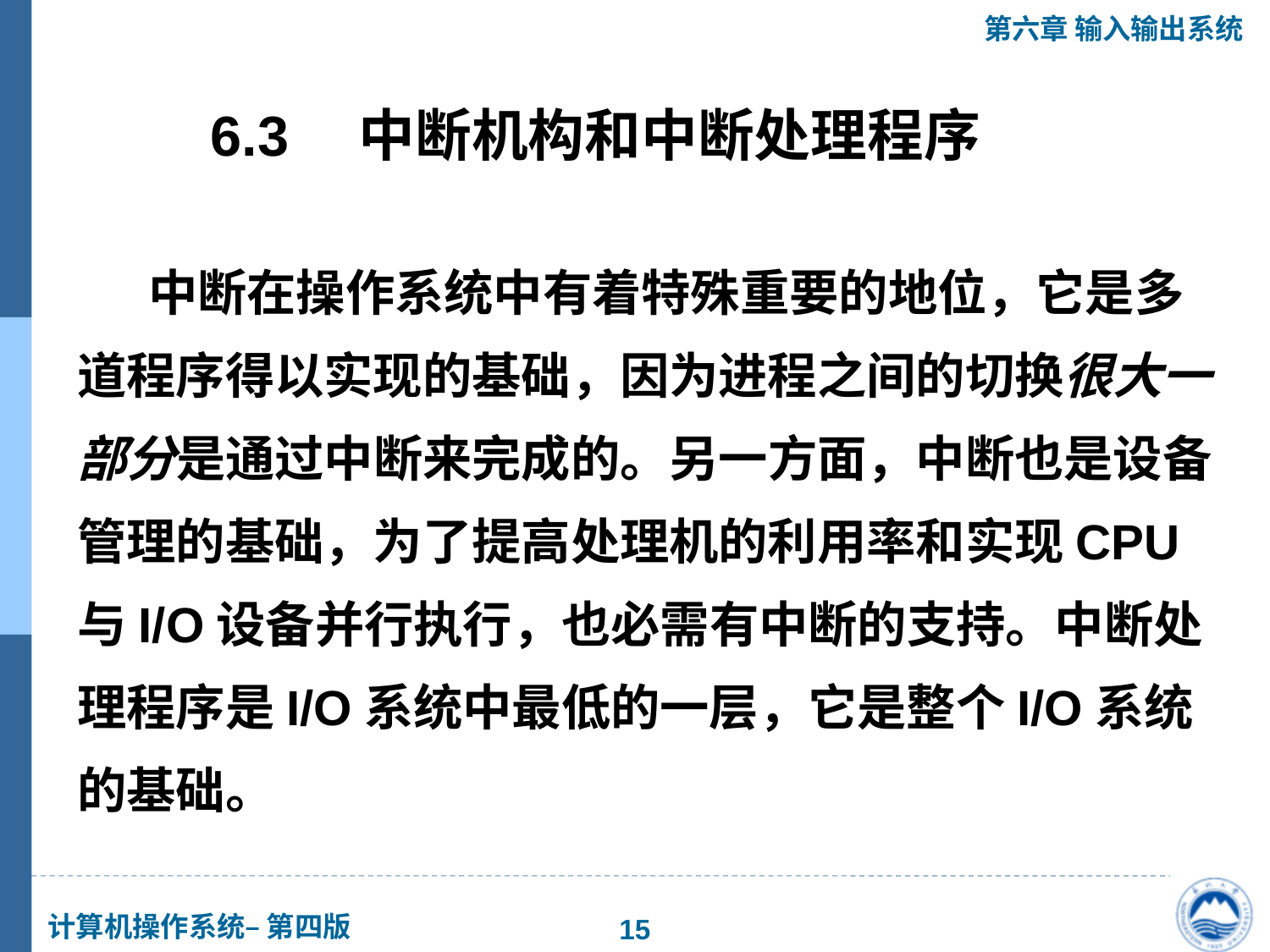

6.3　中断机构和中断处理程序
　   中断在操作系统中有着特殊重要的地位，它是多道程序得以实现的基础，因为进程之间的切换很大一部分是通过中断来完成的。另一方面，中断也是设备管理的基础，为了提高处理机的利用率和实现CPU与I/O设备并行执行，也必需有中断的支持。中断处理程序是I/O系统中最低的一层，它是整个I/O系统的基础。